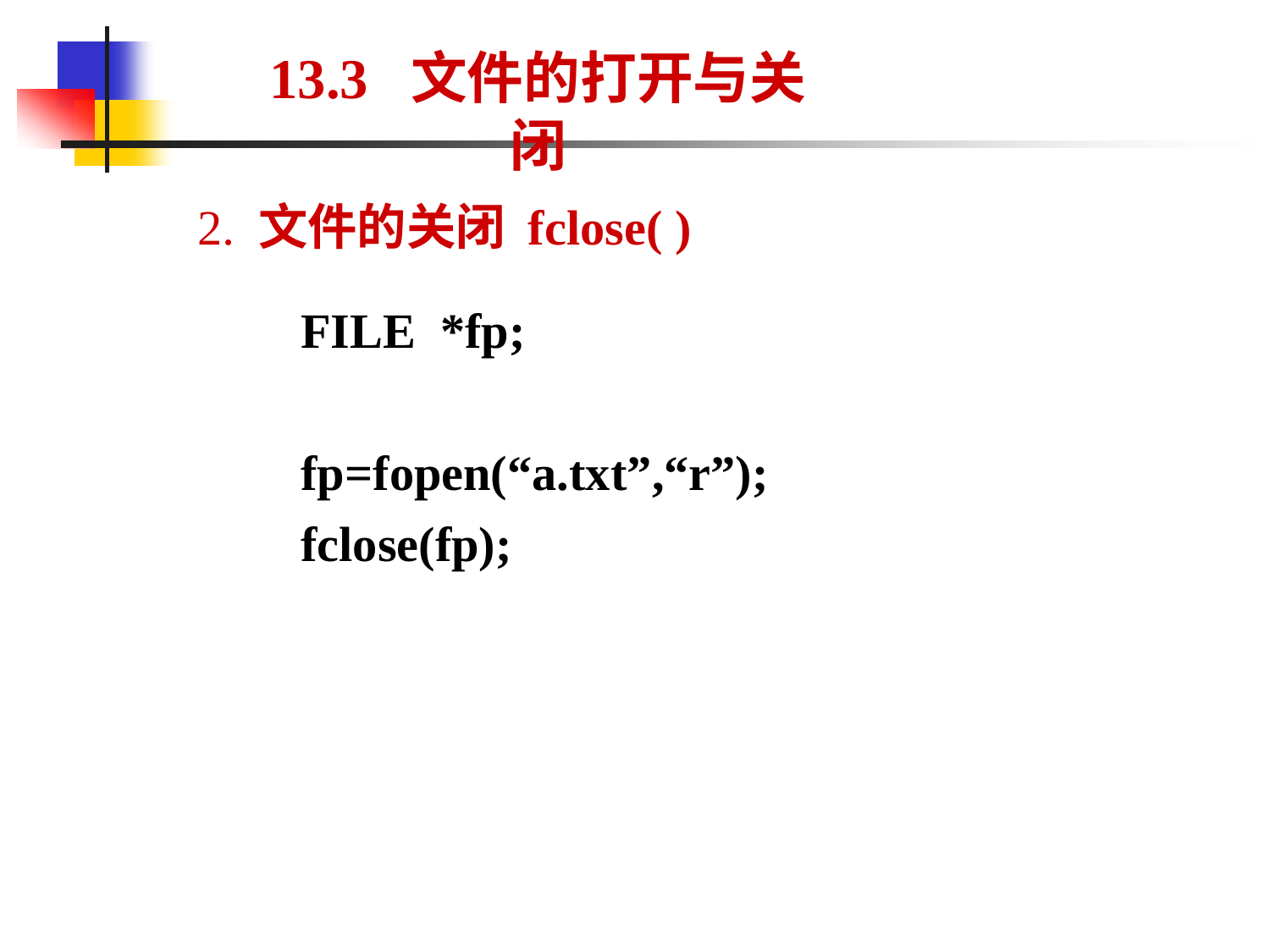

# 13.3  文件的打开与关闭
2. 文件的关闭 fclose( )
FILE  *fp;
     fp=fopen(“a.txt”,“r”);
fclose(fp);